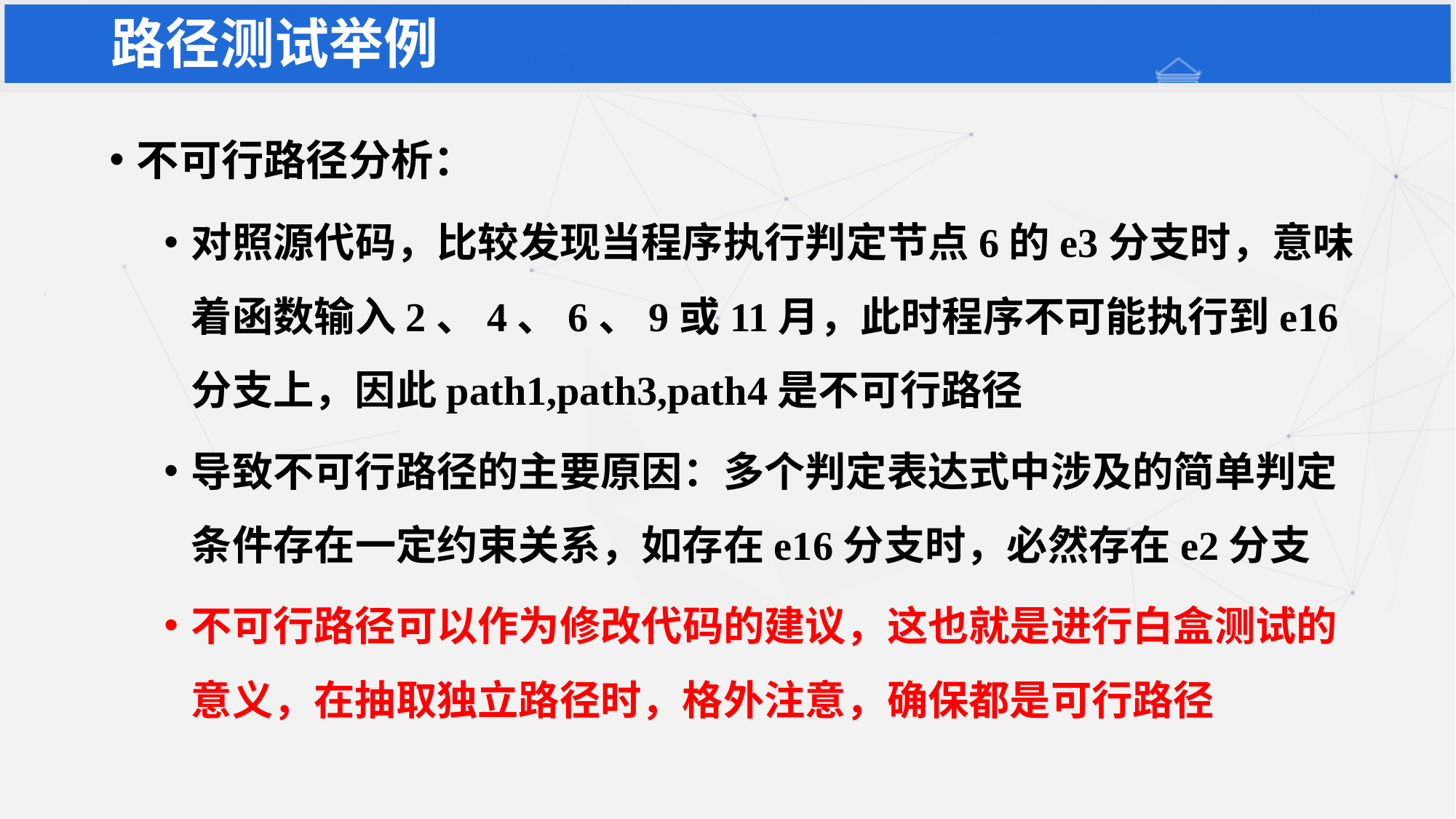

# 路径测试举例
不可行路径分析：
对照源代码，比较发现当程序执行判定节点6的e3分支时，意味着函数输入2、4、6、9或11月，此时程序不可能执行到e16分支上，因此path1,path3,path4是不可行路径
导致不可行路径的主要原因：多个判定表达式中涉及的简单判定条件存在一定约束关系，如存在e16分支时，必然存在e2分支
不可行路径可以作为修改代码的建议，这也就是进行白盒测试的意义，在抽取独立路径时，格外注意，确保都是可行路径